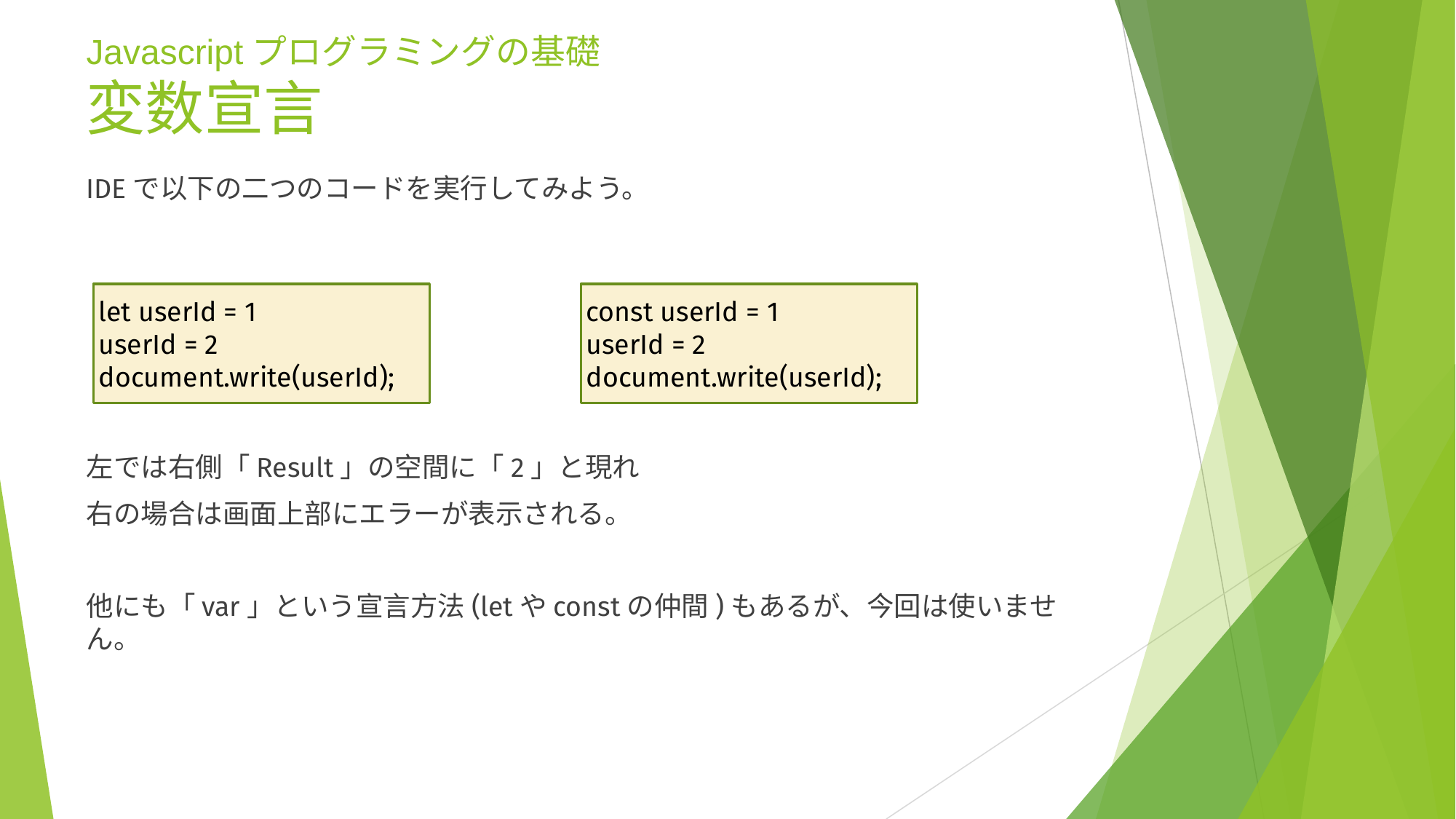

# Javascriptプログラミングの基礎 変数宣言
IDEで以下の二つのコードを実行してみよう。

左では右側「Result」の空間に「2」と現れ
右の場合は画面上部にエラーが表示される。

他にも「var」という宣言方法(letやconstの仲間)もあるが、今回は使いません。

let userId = 1
userId = 2
document.write(userId);

const userId = 1
userId = 2
document.write(userId);